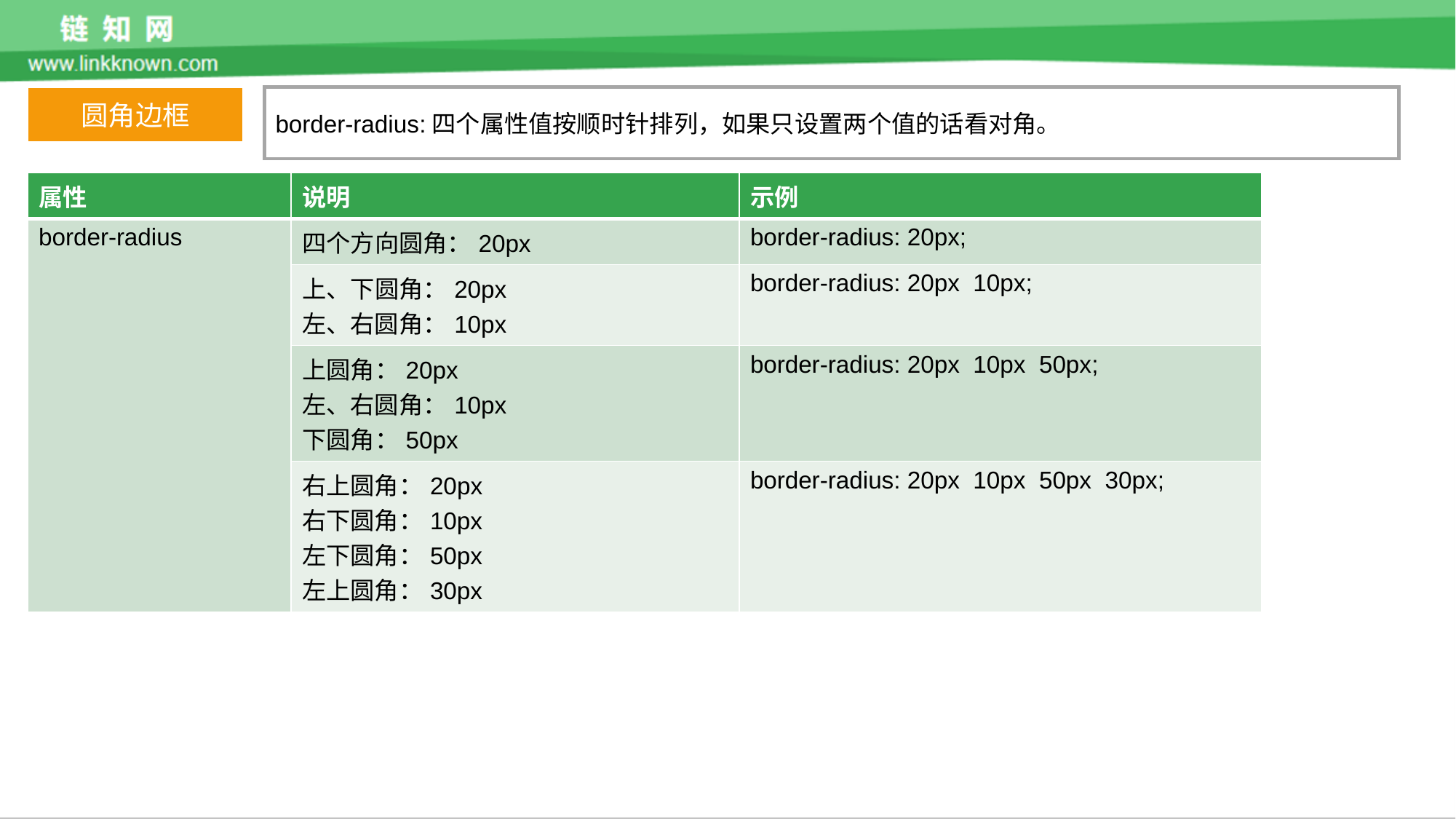

圆角边框
border-radius:四个属性值按顺时针排列，如果只设置两个值的话看对角。
| 属性 | 说明 | 示例 |
| --- | --- | --- |
| border-radius | 四个方向圆角：20px | border-radius: 20px; |
|  | 上、下圆角：20px 左、右圆角：10px | border-radius: 20px 10px; |
|  | 上圆角：20px 左、右圆角：10px 下圆角：50px | border-radius: 20px 10px 50px; |
|  | 右上圆角：20px 右下圆角：10px 左下圆角：50px 左上圆角：30px | border-radius: 20px 10px 50px 30px; |